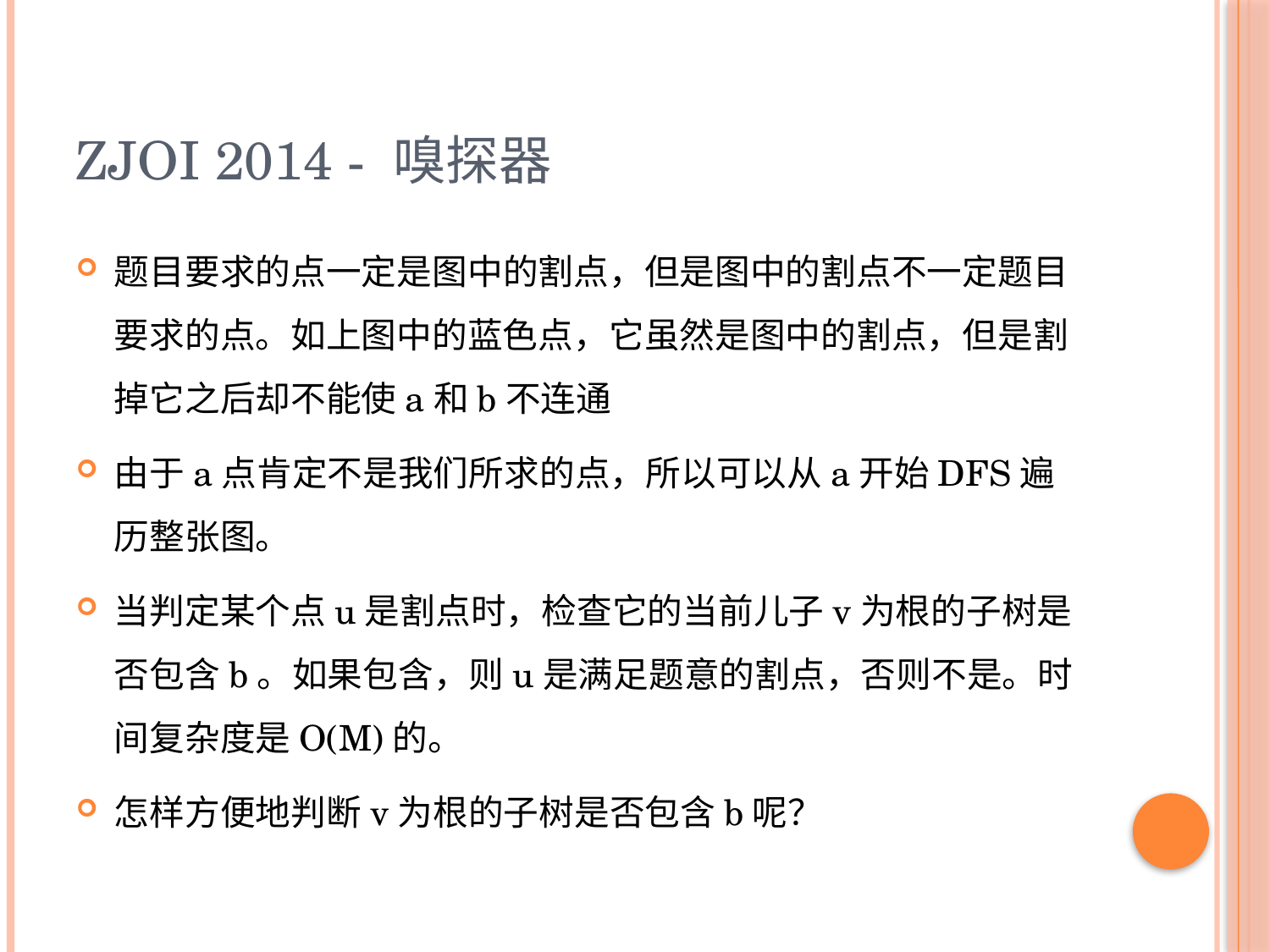

# ZJOI 2014 - 嗅探器
题目要求的点一定是图中的割点，但是图中的割点不一定题目要求的点。如上图中的蓝色点，它虽然是图中的割点，但是割掉它之后却不能使a和b不连通
由于a点肯定不是我们所求的点，所以可以从a开始DFS遍历整张图。
当判定某个点u是割点时，检查它的当前儿子v为根的子树是否包含b。如果包含，则u是满足题意的割点，否则不是。时间复杂度是O(M)的。
怎样方便地判断v为根的子树是否包含b呢？